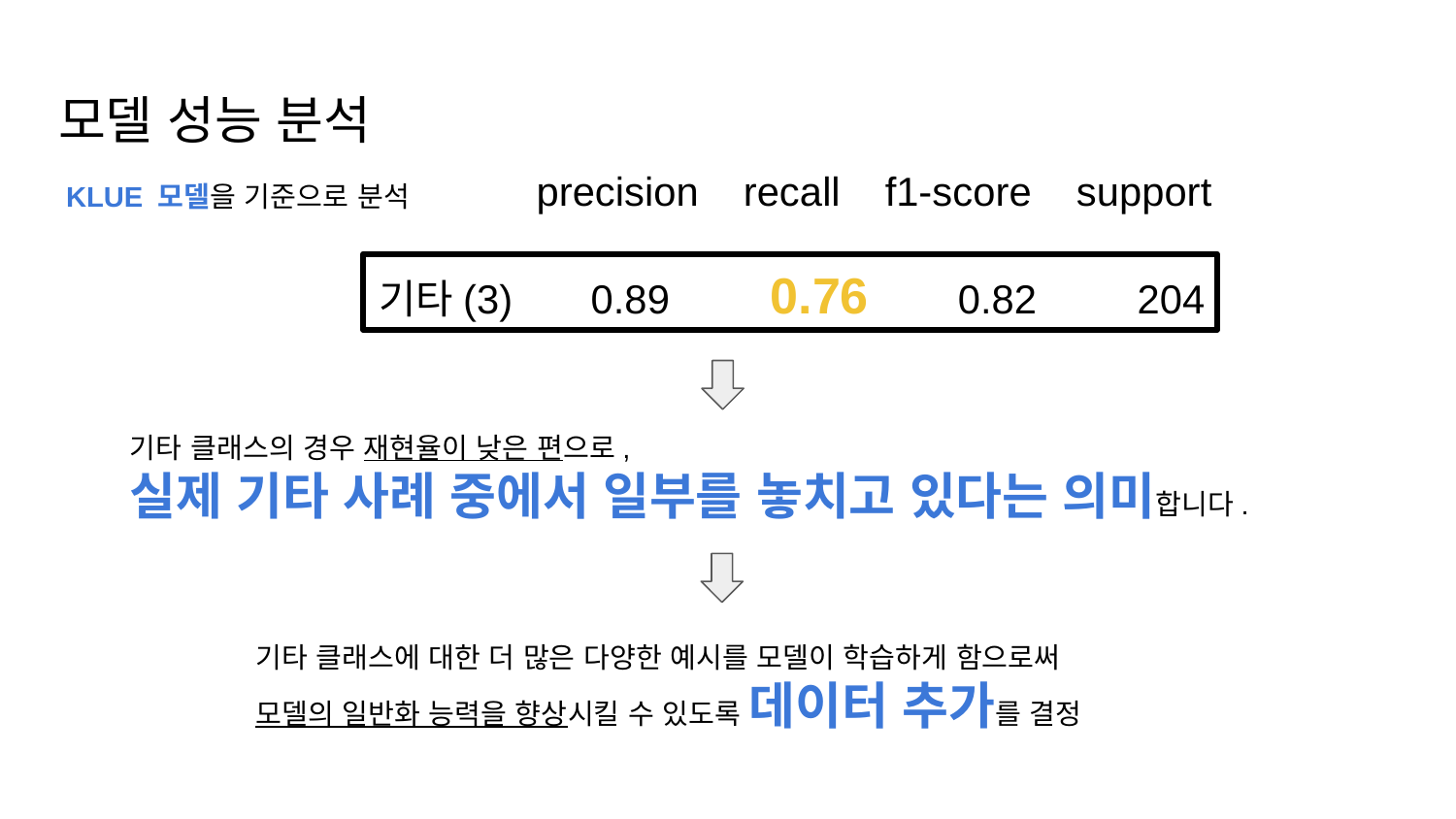

# 모델 성능 분석
                         precision    recall    f1-score    support

          기타(3)       0.89         0.76        0.82         204
KLUE 모델을 기준으로 분석

기타 클래스의 경우 재현율이 낮은 편으로,
실제 기타 사례 중에서 일부를 놓치고 있다는 의미합니다.

기타 클래스에 대한 더 많은 다양한 예시를 모델이 학습하게 함으로써
모델의 일반화 능력을 향상시킬 수 있도록 데이터 추가를 결정